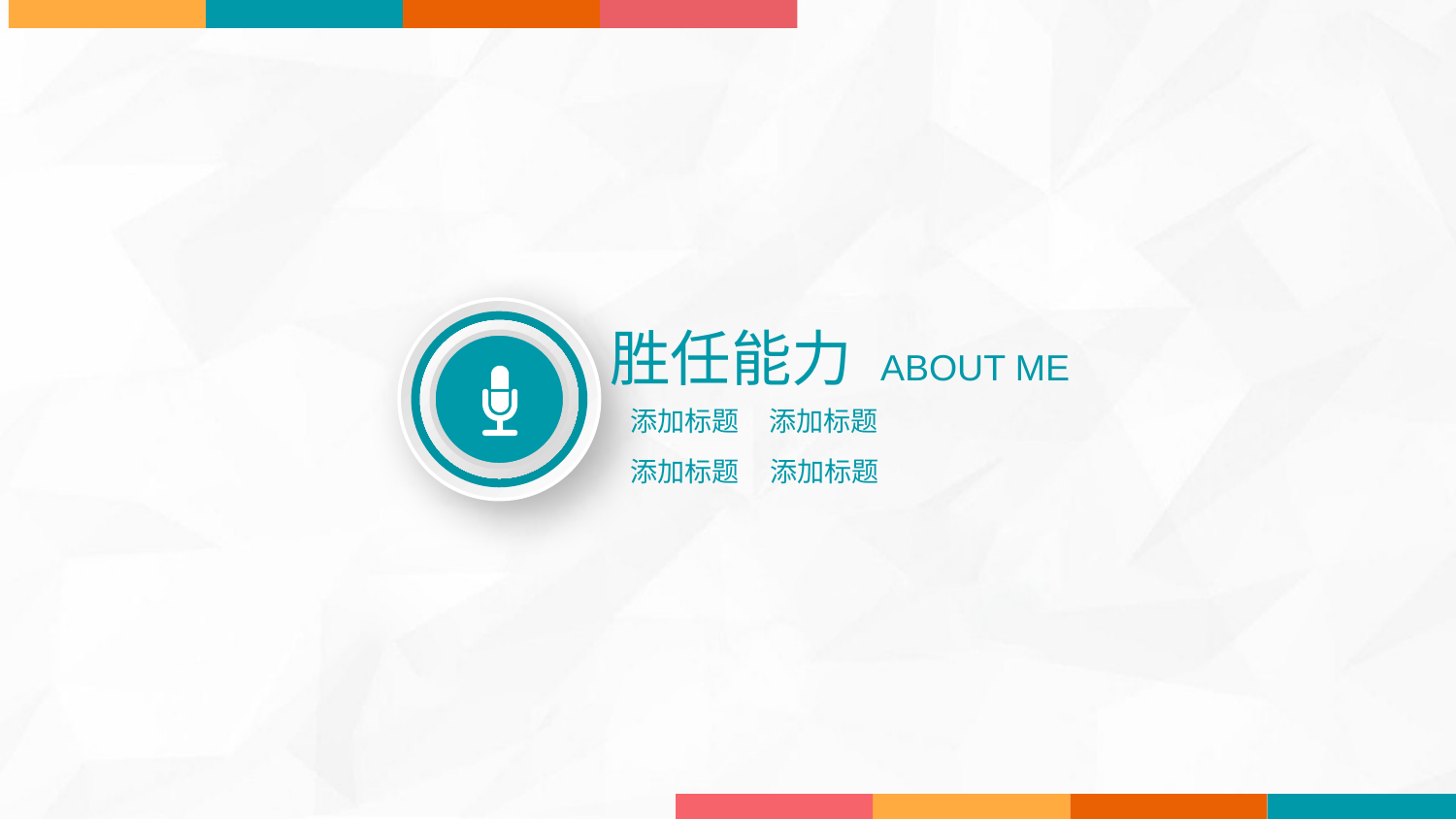

胜任能力 ABOUT ME
添加标题
添加标题
添加标题
添加标题